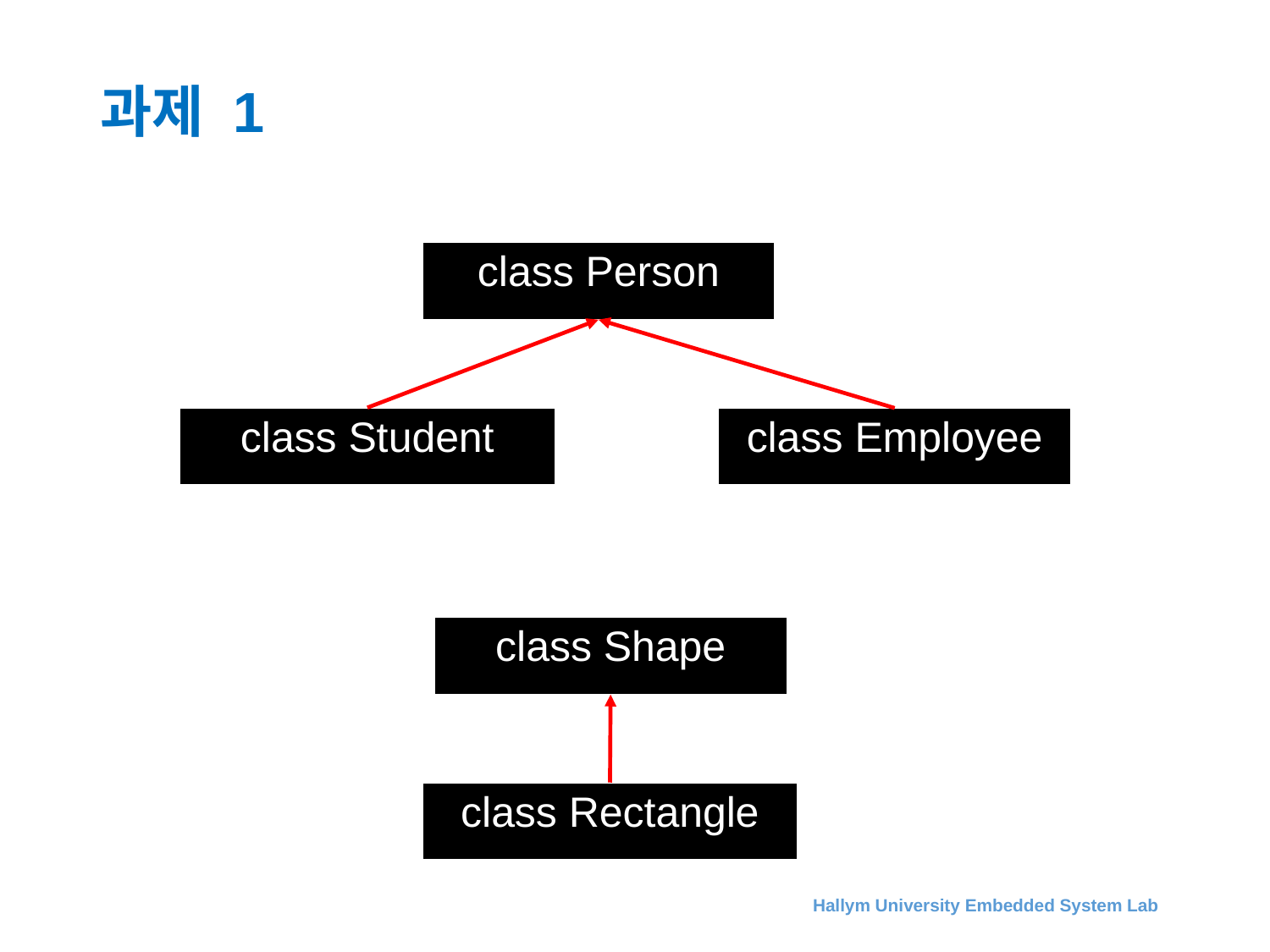

# 과제 1
| class Person |
| --- |
| class Student |
| --- |
| class Employee |
| --- |
| class Shape |
| --- |
| class Rectangle |
| --- |
Hallym University Embedded System Lab